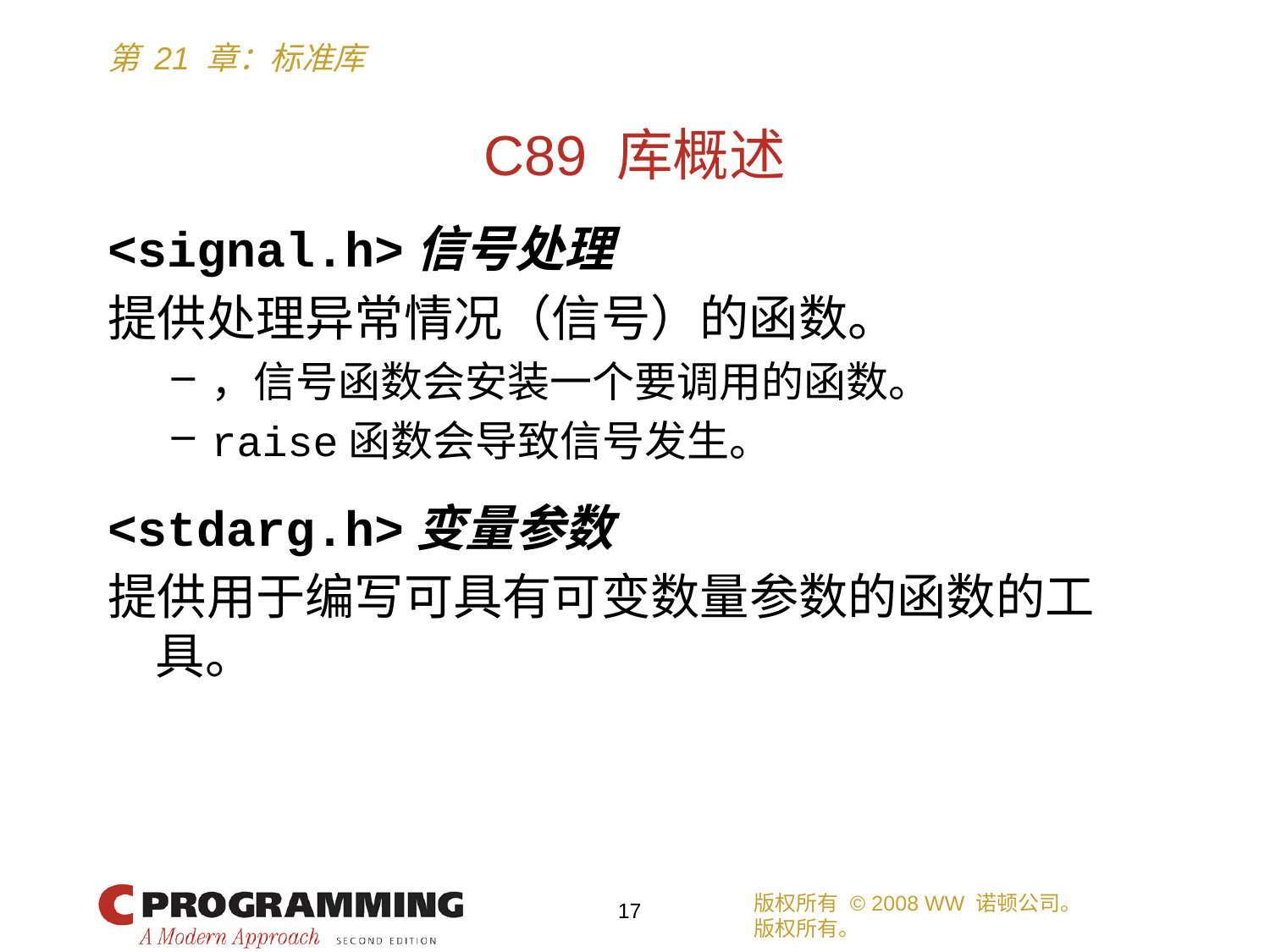

# C89 库概述
<signal.h>信号处理
提供处理异常情况（信号）的函数。
，信号函数会安装一个要调用的函数。
raise函数会导致信号发生。
<stdarg.h>变量参数
提供用于编写可具有可变数量参数的函数的工具。
版权所有 © 2008 WW 诺顿公司。
版权所有。
17